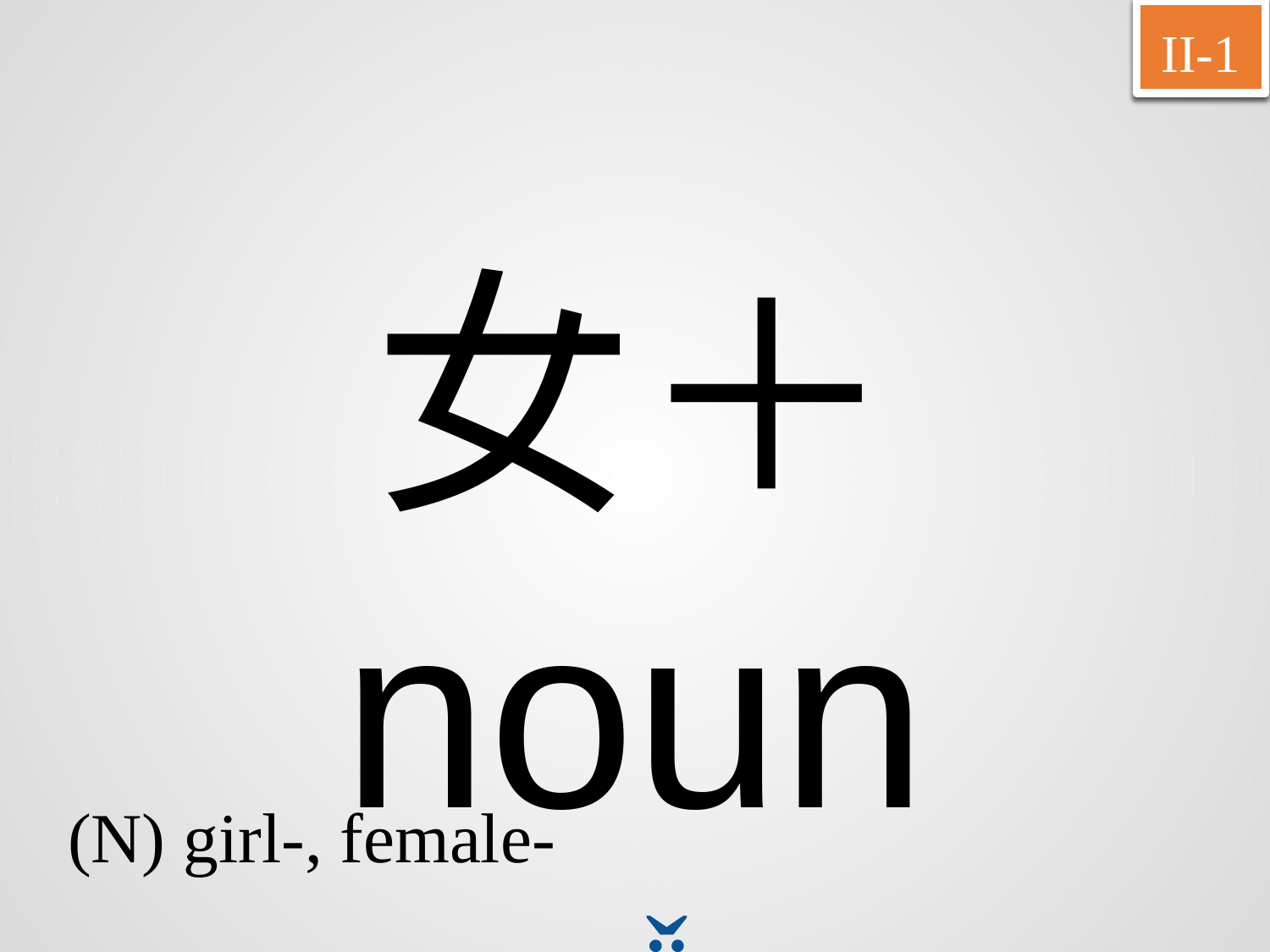

II-1
女＋ noun
nǚ
(N) girl-, female-